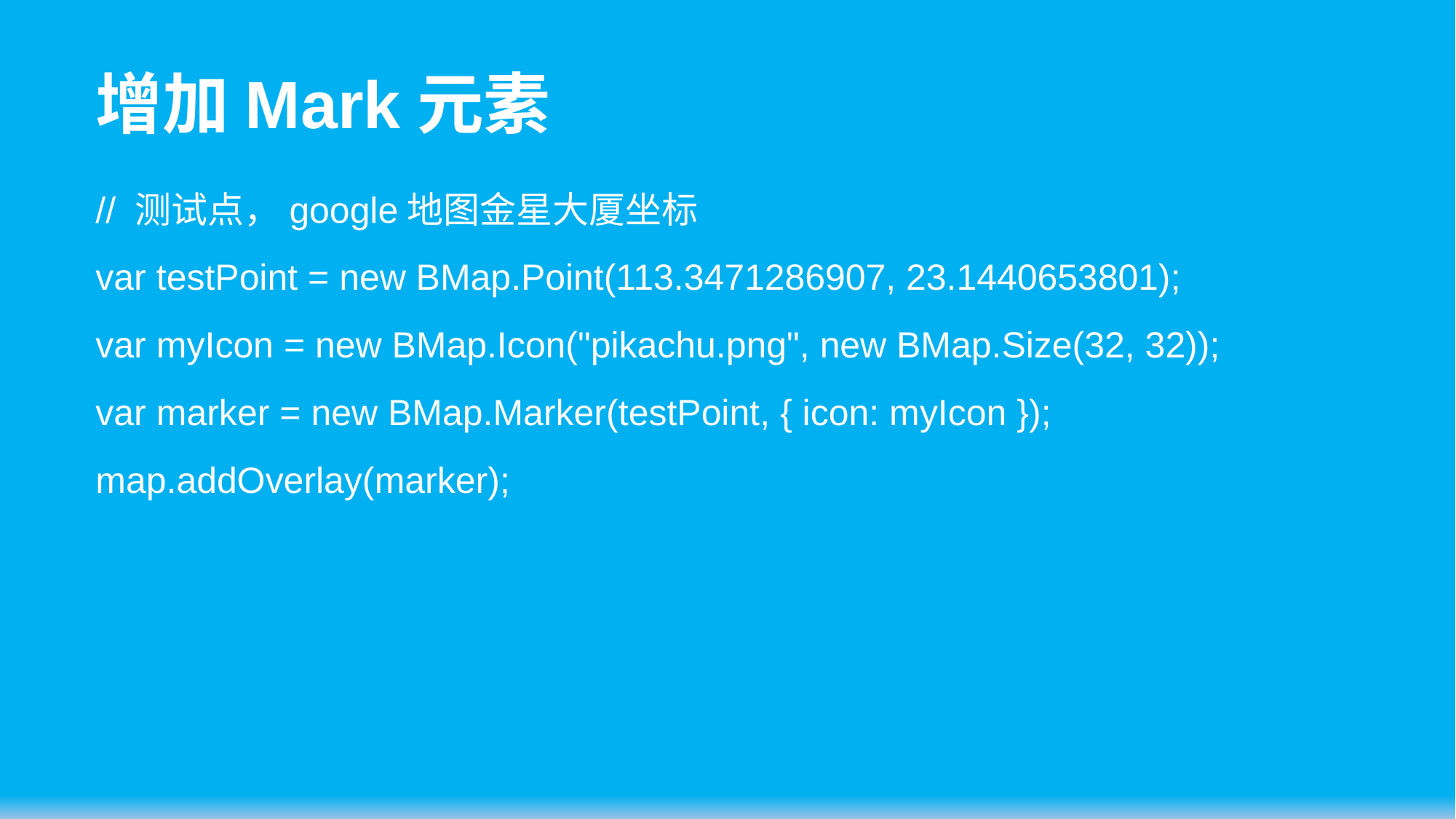

# 增加Mark元素
// 测试点，google地图金星大厦坐标
var testPoint = new BMap.Point(113.3471286907, 23.1440653801);
var myIcon = new BMap.Icon("pikachu.png", new BMap.Size(32, 32));
var marker = new BMap.Marker(testPoint, { icon: myIcon });
map.addOverlay(marker);